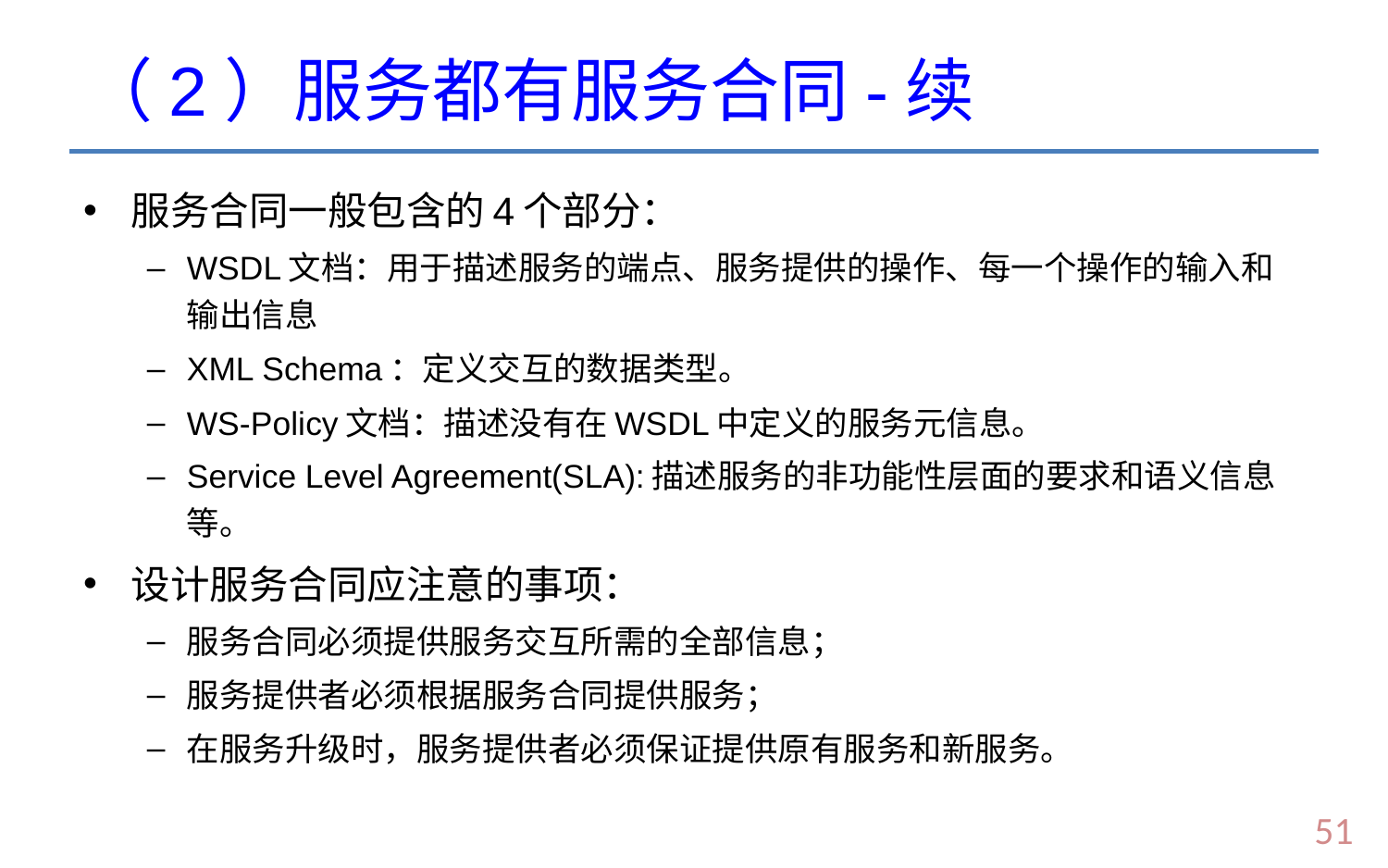

# （2）服务都有服务合同-续
服务合同一般包含的4个部分：
WSDL文档：用于描述服务的端点、服务提供的操作、每一个操作的输入和输出信息
XML Schema：定义交互的数据类型。
WS-Policy文档：描述没有在WSDL中定义的服务元信息。
Service Level Agreement(SLA):描述服务的非功能性层面的要求和语义信息等。
设计服务合同应注意的事项：
服务合同必须提供服务交互所需的全部信息；
服务提供者必须根据服务合同提供服务；
在服务升级时，服务提供者必须保证提供原有服务和新服务。
51